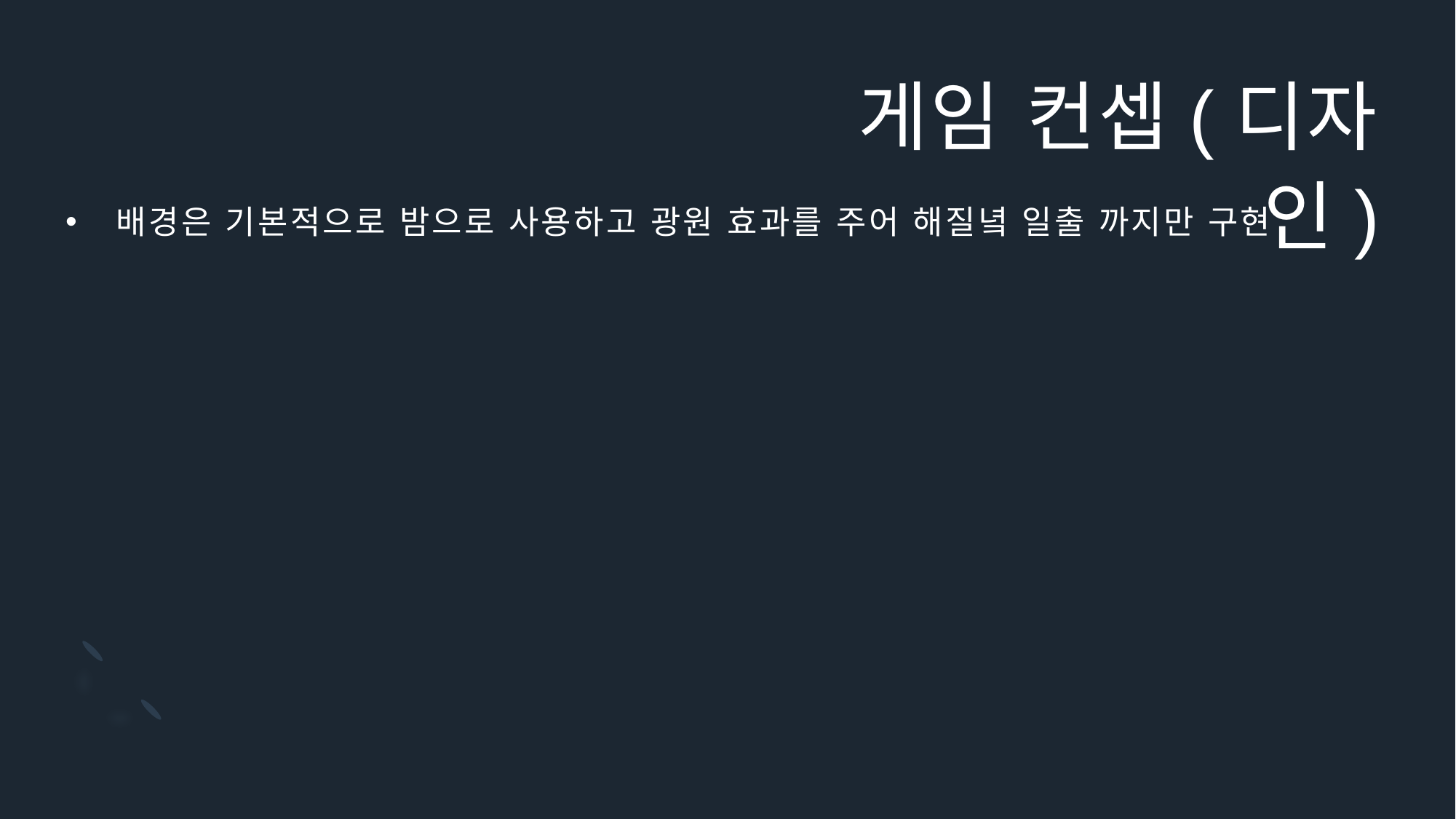

게임 컨셉(디자인)
배경은 기본적으로 밤으로 사용하고 광원 효과를 주어 해질녘 일출 까지만 구현